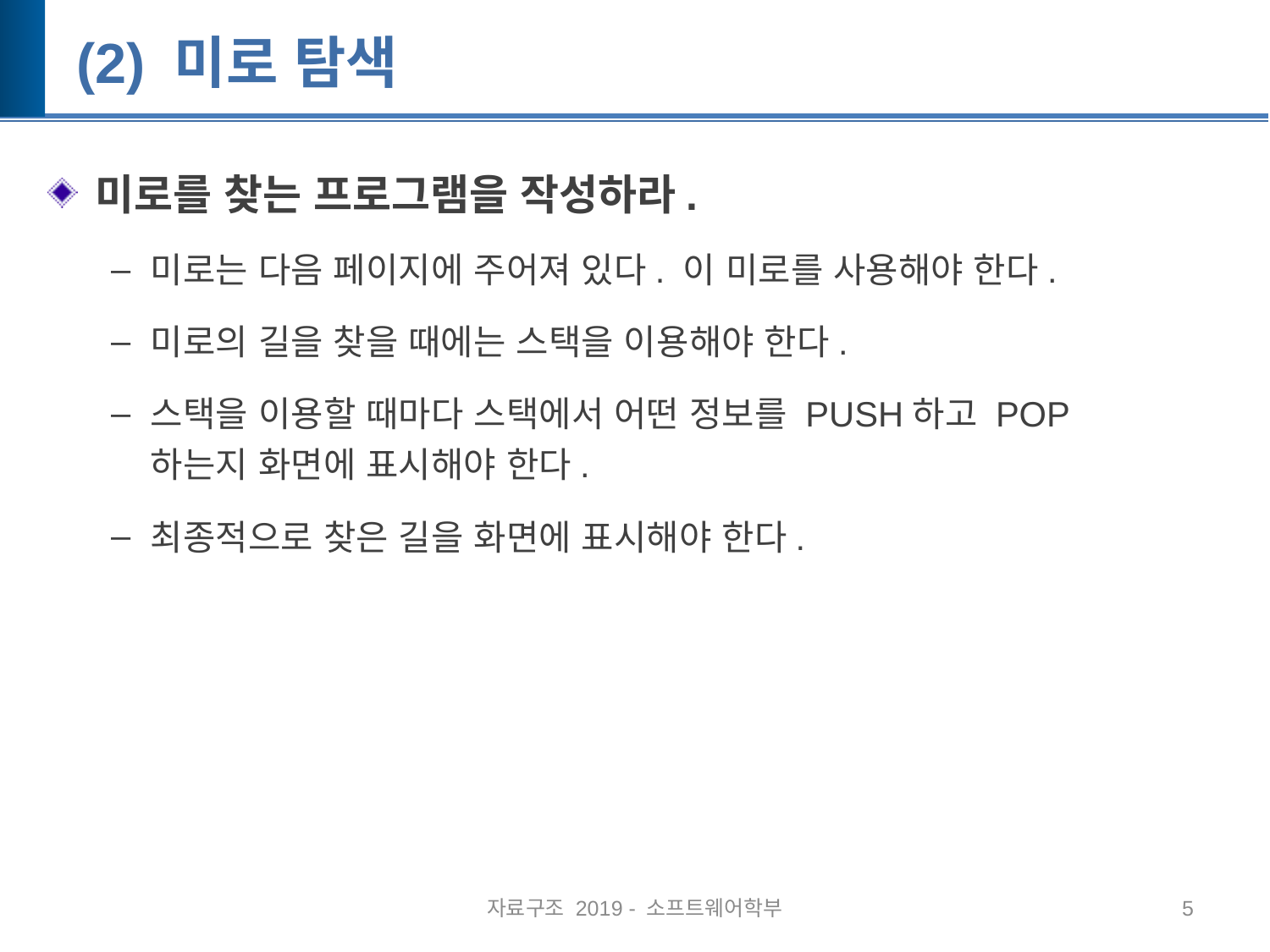

# (2) 미로 탐색
미로를 찾는 프로그램을 작성하라.
미로는 다음 페이지에 주어져 있다. 이 미로를 사용해야 한다.
미로의 길을 찾을 때에는 스택을 이용해야 한다.
스택을 이용할 때마다 스택에서 어떤 정보를 PUSH하고 POP 하는지 화면에 표시해야 한다.
최종적으로 찾은 길을 화면에 표시해야 한다.
자료구조 2019 - 소프트웨어학부
5